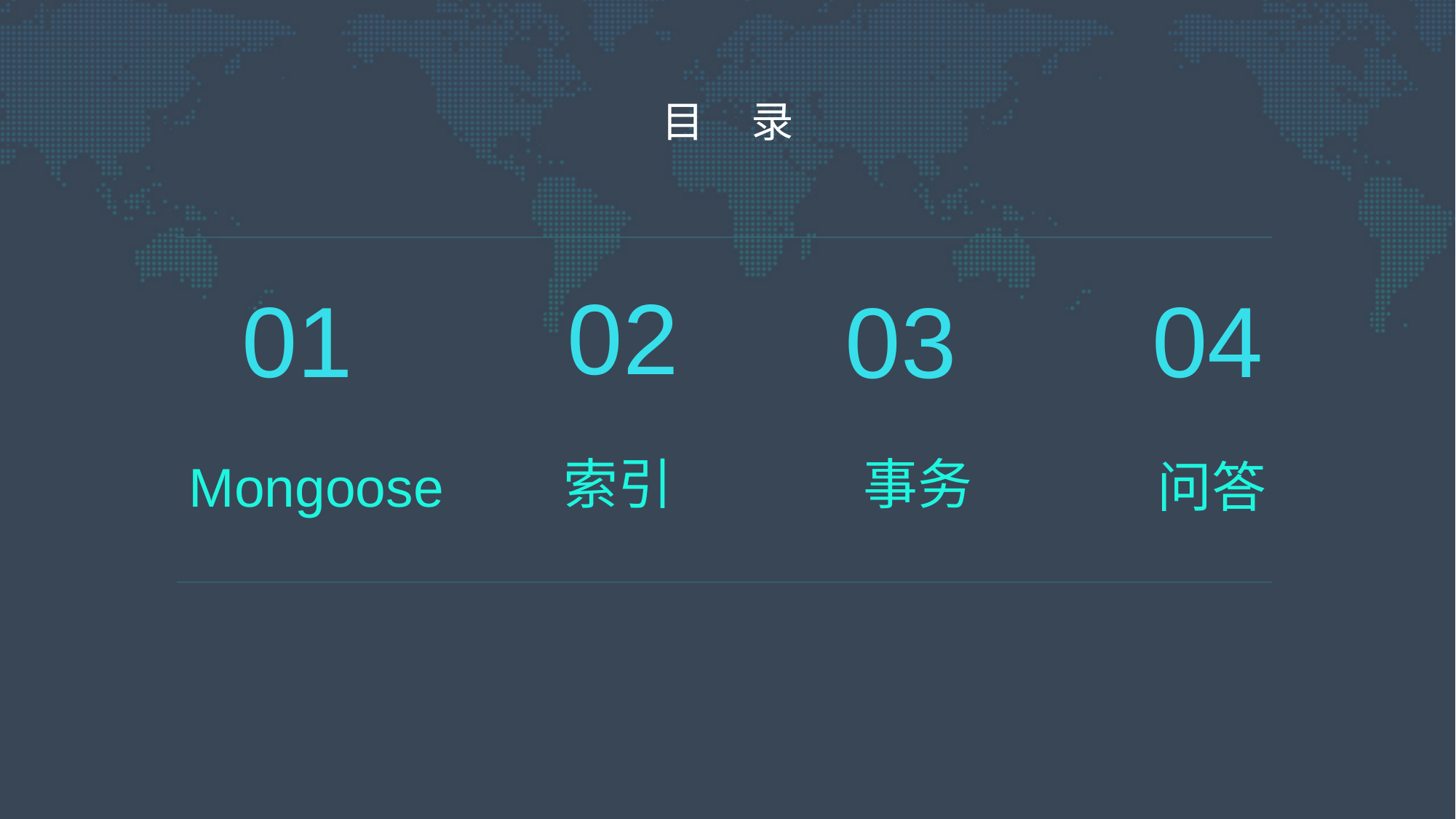

目     录
02
01
04
03
索引
事务
Mongoose
问答